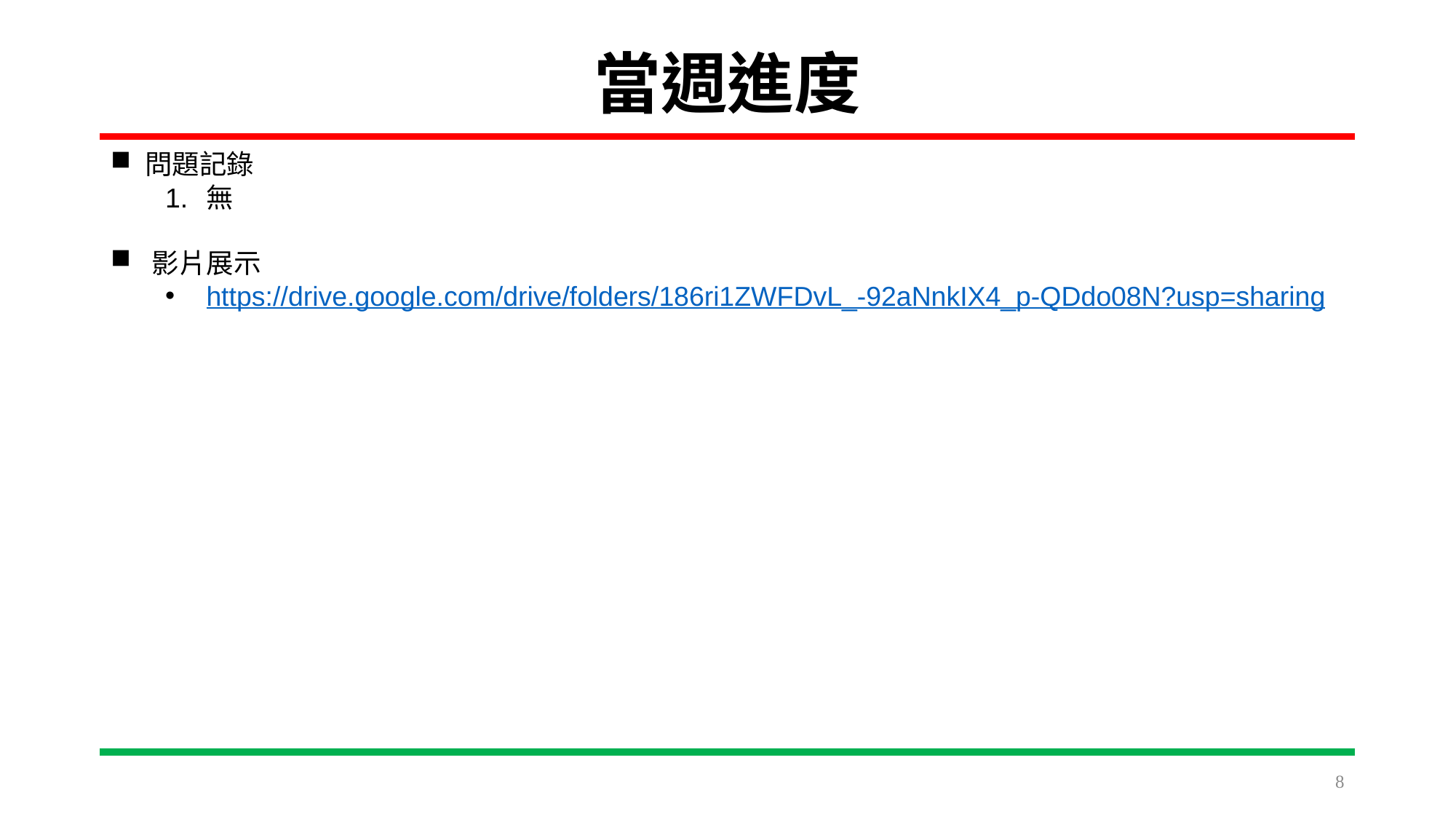

# 當週進度
問題記錄
無

影片展示
https://drive.google.com/drive/folders/186ri1ZWFDvL_-92aNnkIX4_p-QDdo08N?usp=sharing

8